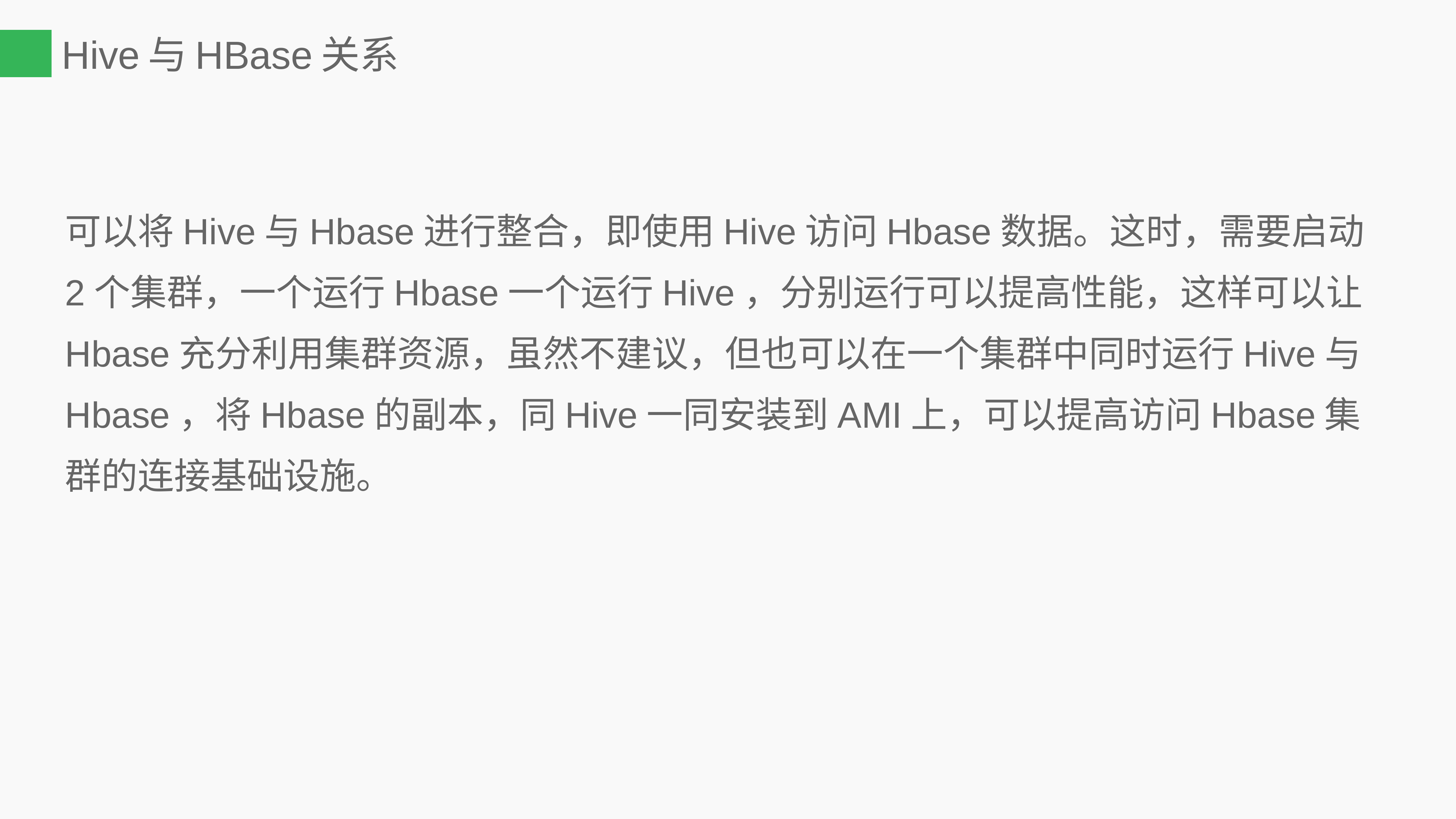

# Hive与HBase关系
可以将Hive与Hbase进行整合，即使用Hive访问Hbase数据。这时，需要启动2个集群，一个运行Hbase一个运行Hive，分别运行可以提高性能，这样可以让Hbase充分利用集群资源，虽然不建议，但也可以在一个集群中同时运行Hive与Hbase，将Hbase的副本，同Hive一同安装到AMI上，可以提高访问Hbase集群的连接基础设施。